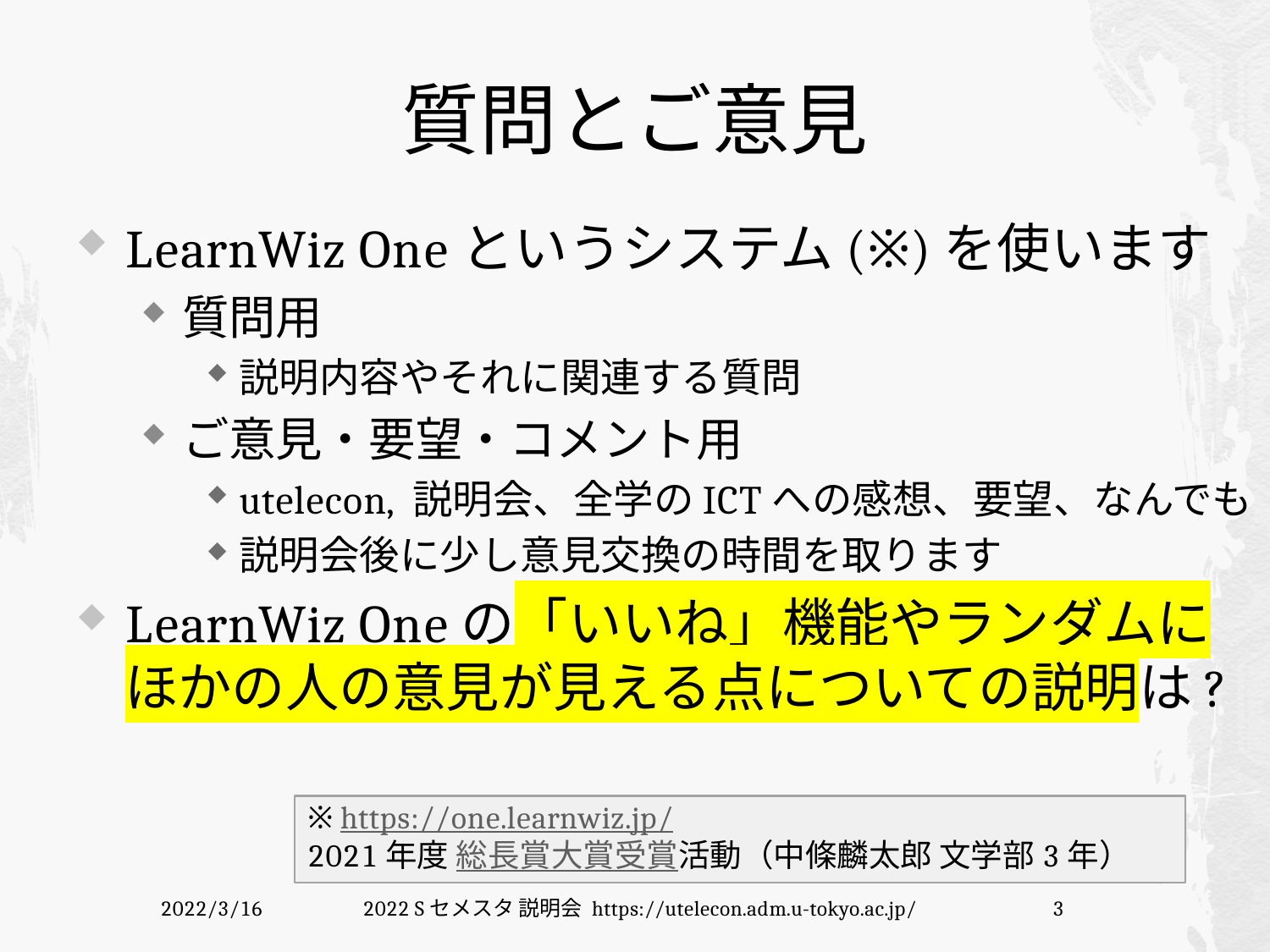

# 質問とご意見
LearnWiz Oneというシステム(※)を使います
質問用
説明内容やそれに関連する質問
ご意見・要望・コメント用
utelecon, 説明会、全学のICTへの感想、要望、なんでも
説明会後に少し意見交換の時間を取ります
LearnWiz Oneの「いいね」機能やランダムにほかの人の意見が見える点についての説明は?
※ https://one.learnwiz.jp/
2021年度 総長賞大賞受賞活動（中條麟太郎 文学部3年）
2022/3/16
2022 Sセメスタ 説明会 https://utelecon.adm.u-tokyo.ac.jp/
3